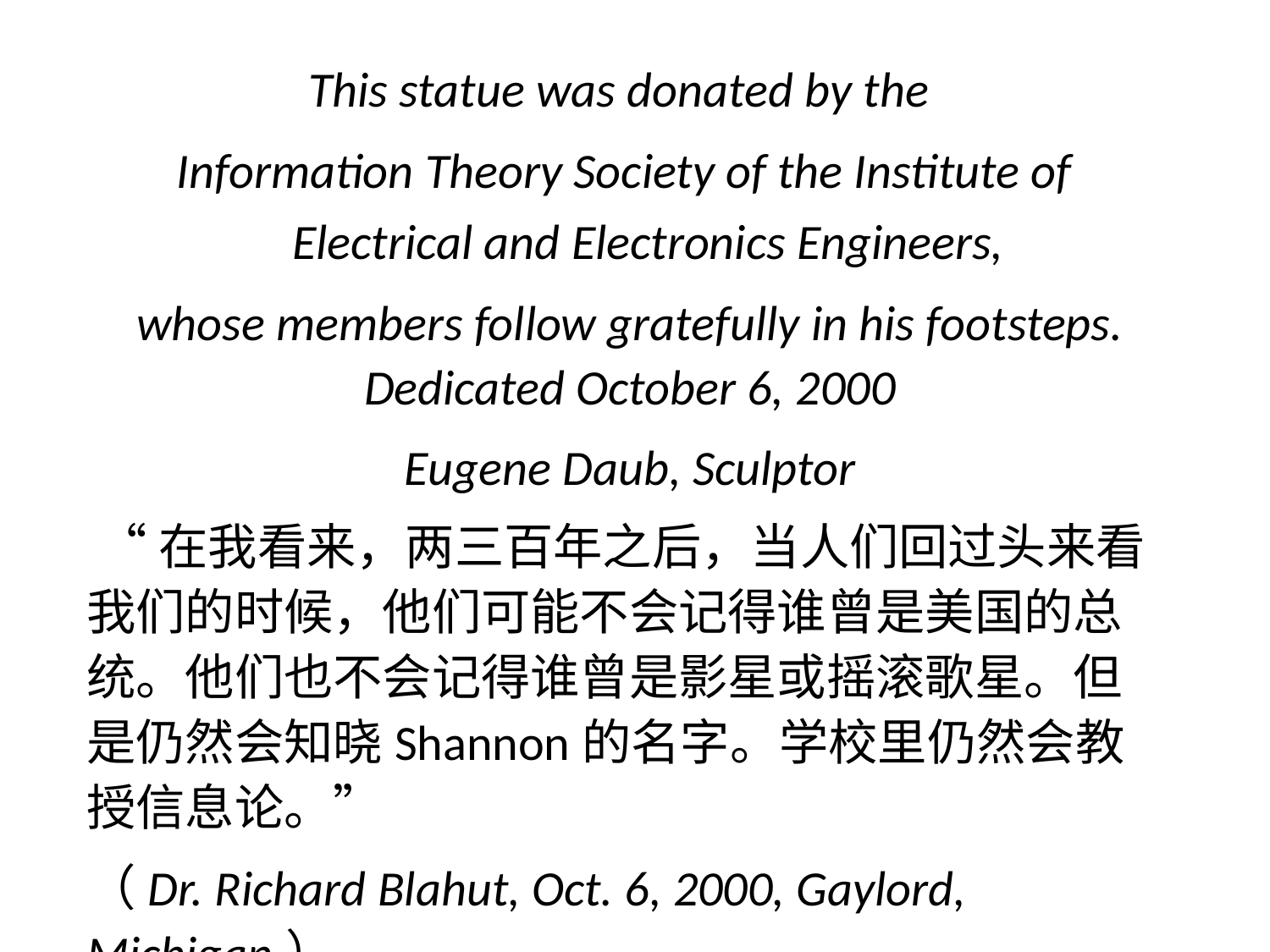

This statue was donated by the
Information Theory Society of the Institute of Electrical and Electronics Engineers,
 whose members follow gratefully in his footsteps.
 Dedicated October 6, 2000
 Eugene Daub, Sculptor
 “在我看来，两三百年之后，当人们回过头来看我们的时候，他们可能不会记得谁曾是美国的总统。他们也不会记得谁曾是影星或摇滚歌星。但是仍然会知晓Shannon的名字。学校里仍然会教授信息论。”
（Dr. Richard Blahut, Oct. 6, 2000, Gaylord, Michigan）